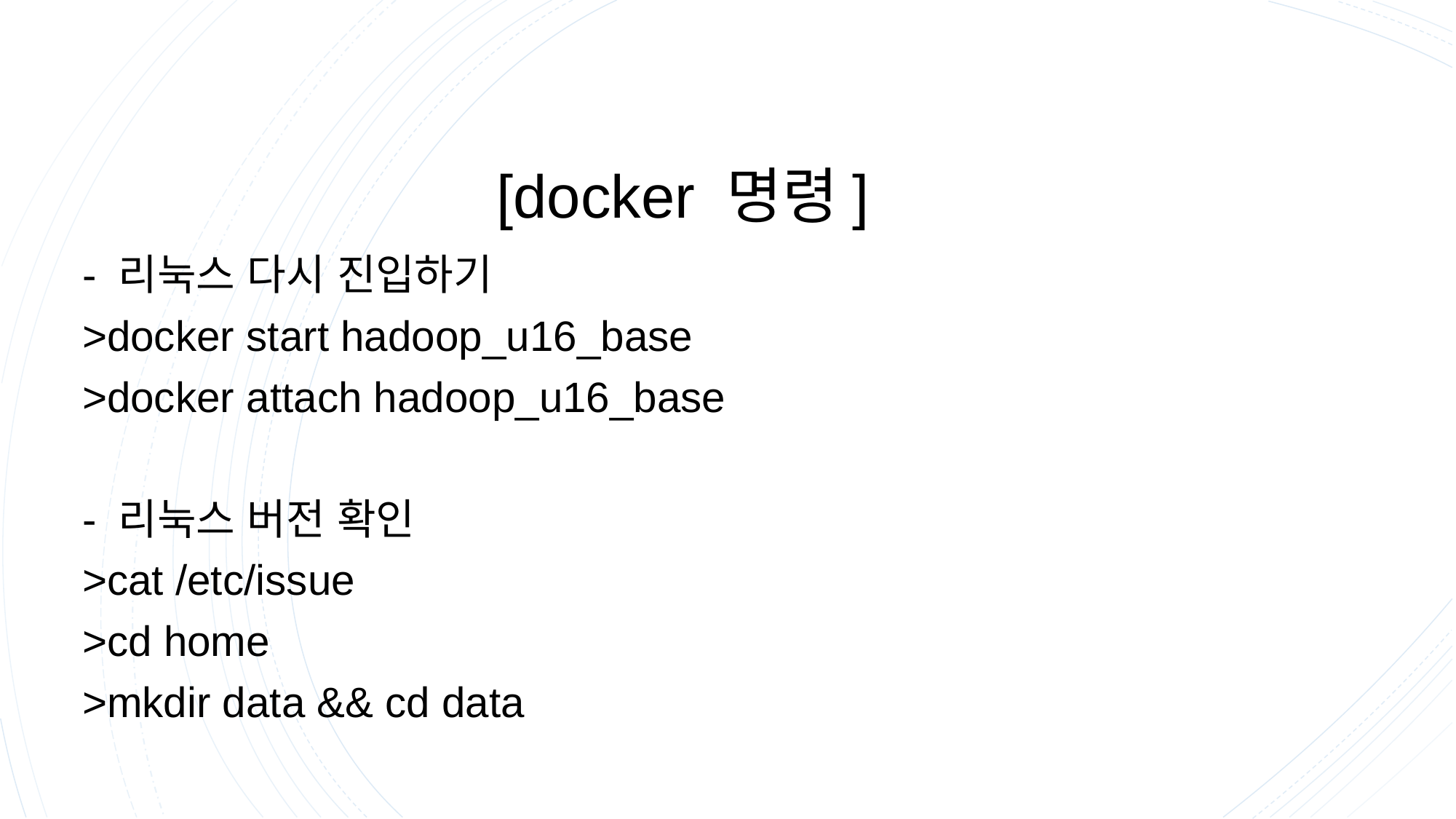

# [docker 명령]
- 리눅스 다시 진입하기
>docker start hadoop_u16_base
>docker attach hadoop_u16_base

- 리눅스 버전 확인
>cat /etc/issue
>cd home
>mkdir data && cd data